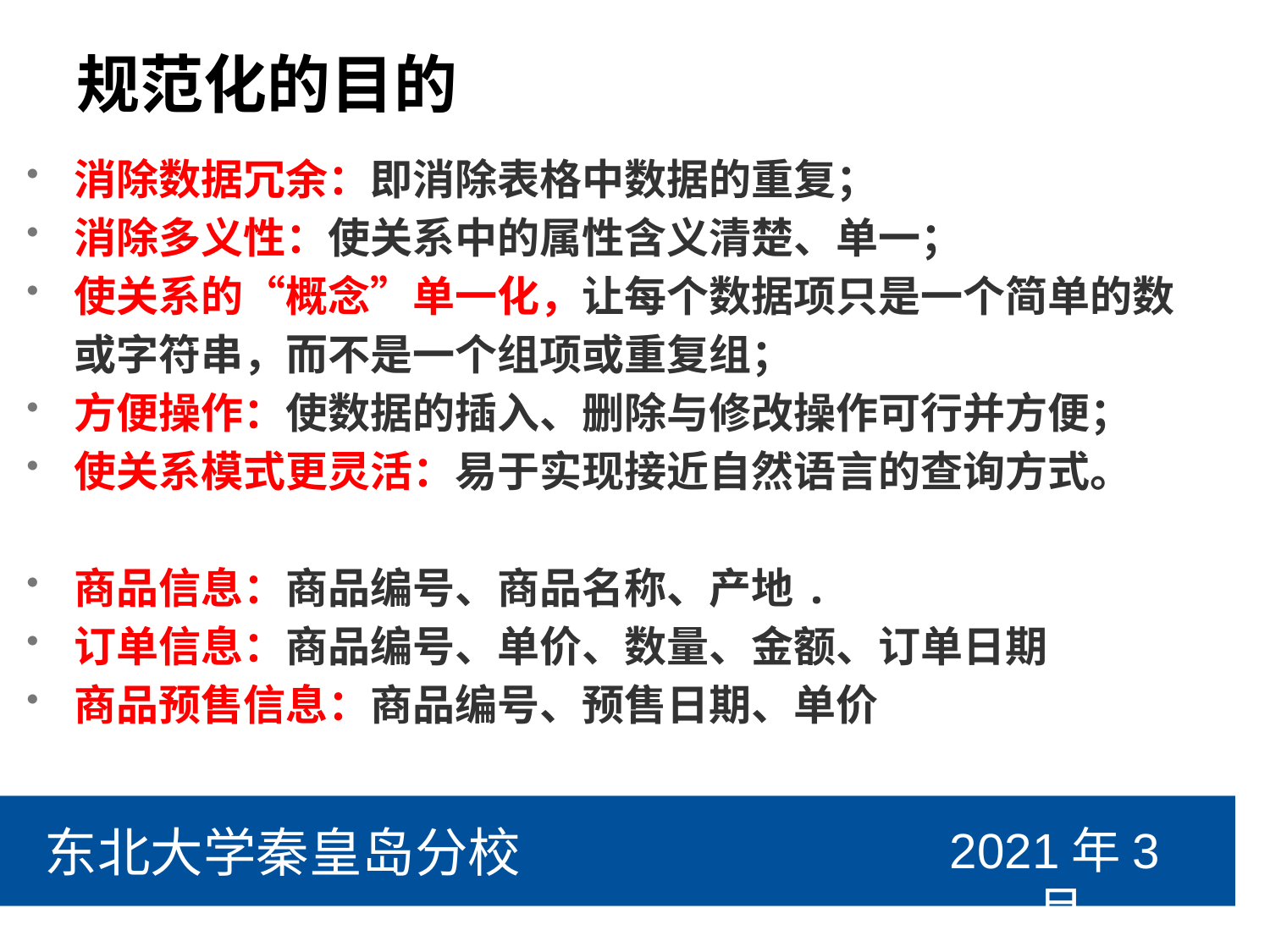

# 规范化的目的
消除数据冗余：即消除表格中数据的重复；
消除多义性：使关系中的属性含义清楚、单一；
使关系的“概念”单一化，让每个数据项只是一个简单的数或字符串，而不是一个组项或重复组；
方便操作：使数据的插入、删除与修改操作可行并方便；
使关系模式更灵活：易于实现接近自然语言的查询方式。

商品信息：商品编号、商品名称、产地.
订单信息：商品编号、单价、数量、金额、订单日期
商品预售信息：商品编号、预售日期、单价